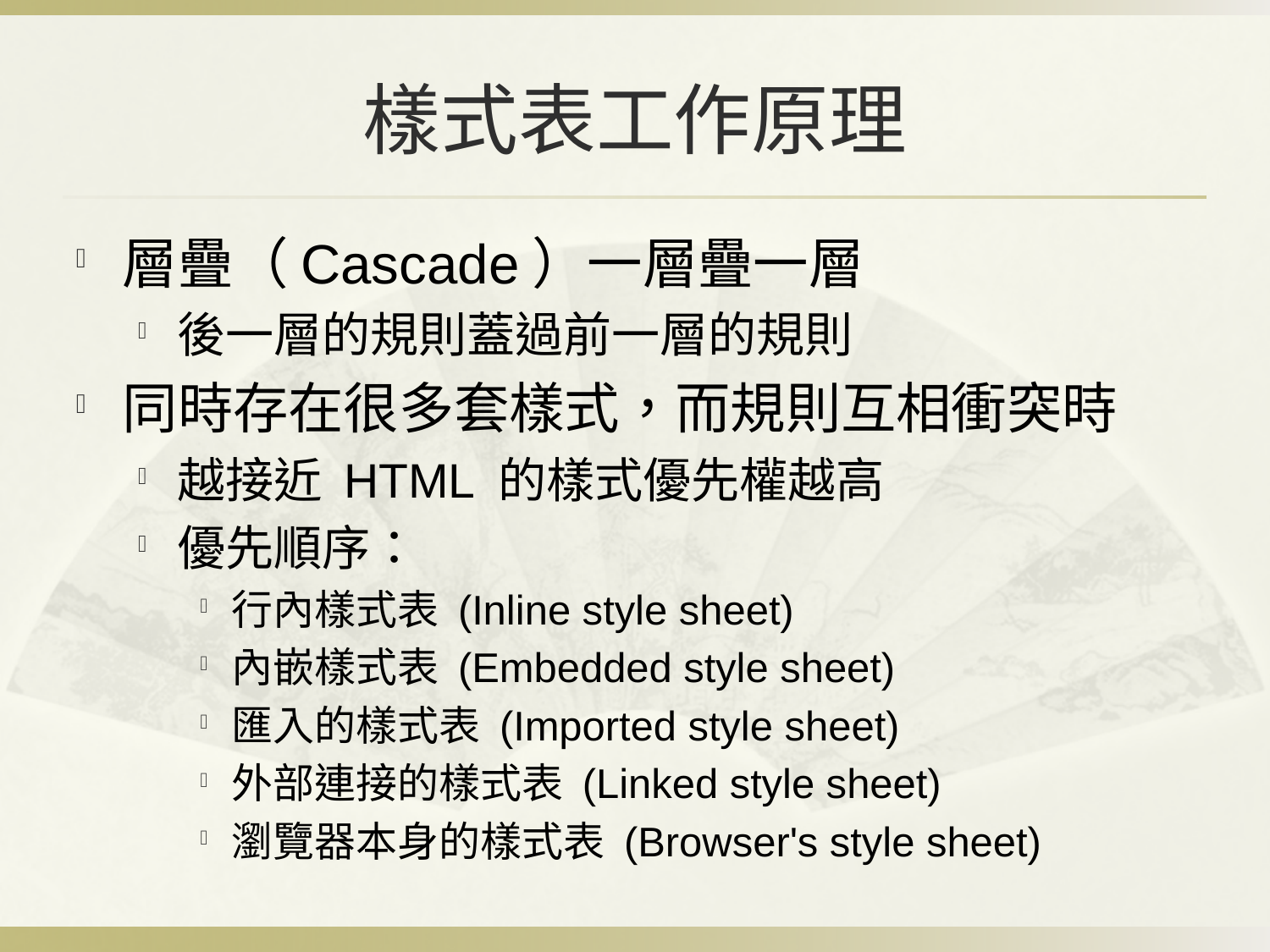

# 樣式表工作原理
層疊（Cascade）一層疊一層
後一層的規則蓋過前一層的規則
同時存在很多套樣式，而規則互相衝突時
越接近 HTML 的樣式優先權越高
優先順序：
行內樣式表 (Inline style sheet)
內嵌樣式表 (Embedded style sheet)
匯入的樣式表 (Imported style sheet)
外部連接的樣式表 (Linked style sheet)
瀏覽器本身的樣式表 (Browser's style sheet)